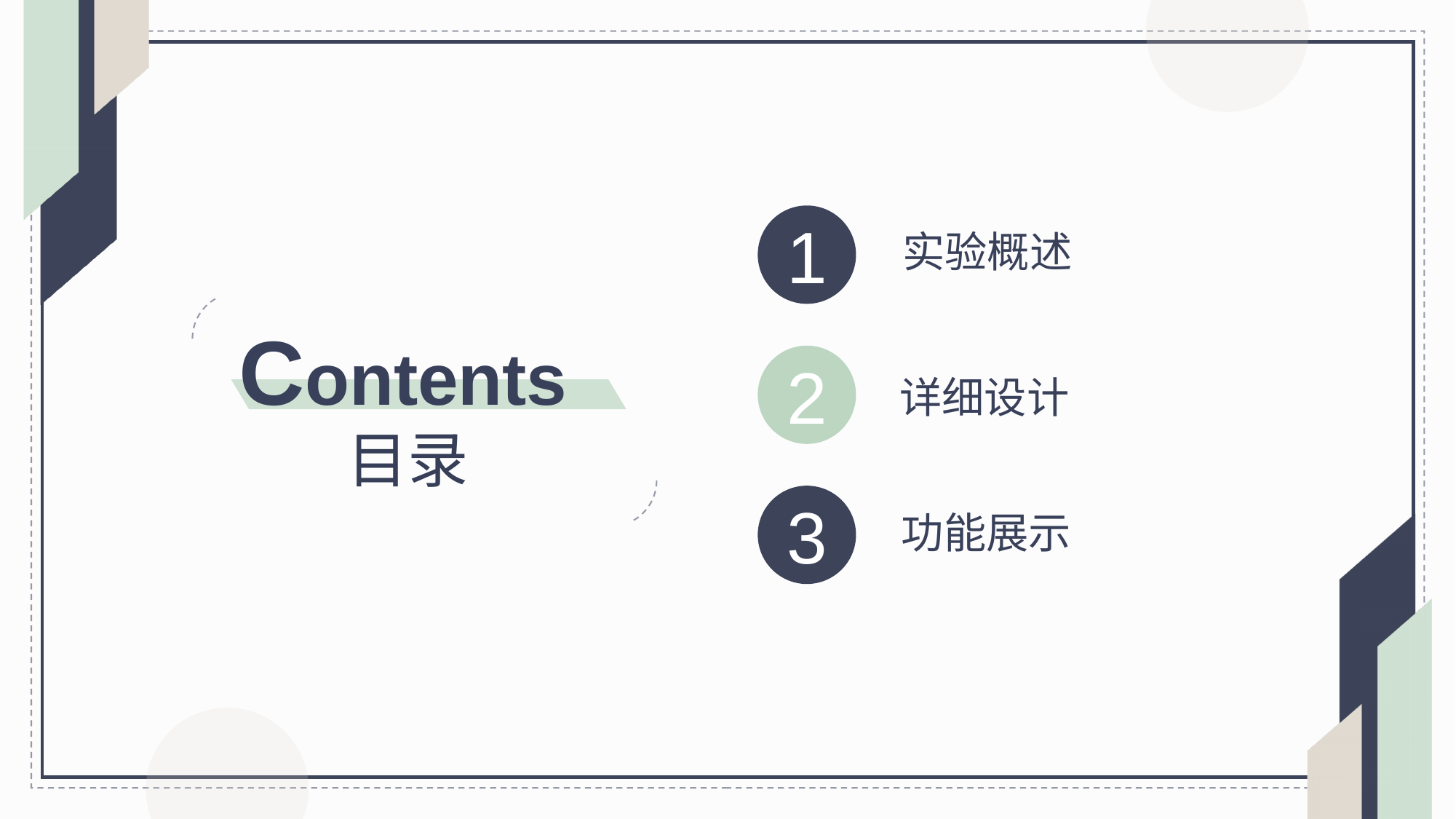

1
实验概述

Contents

目录

2
详细设计
3
功能展示